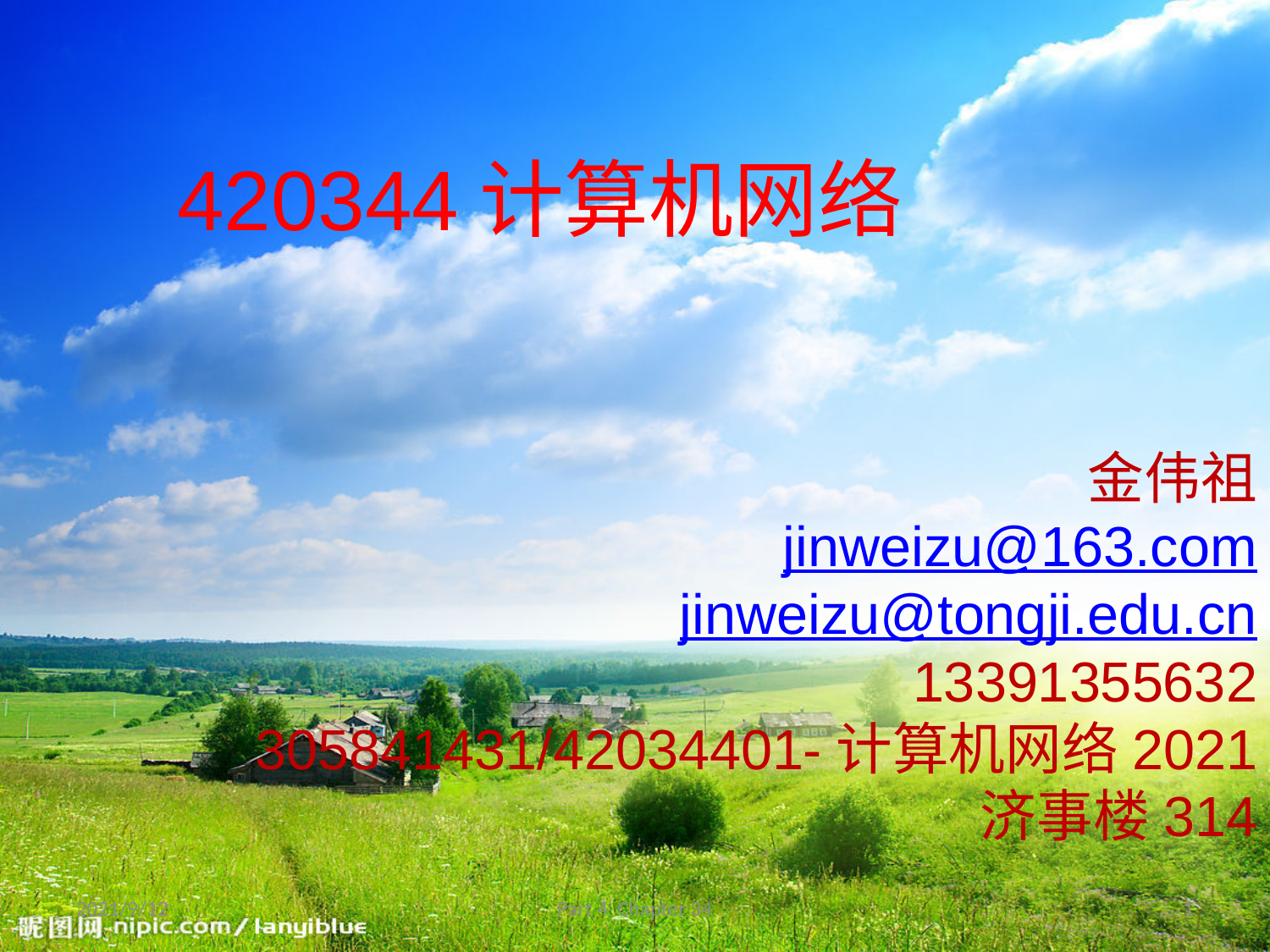

420344计算机网络
金伟祖
jinweizu@163.com
jinweizu@tongji.edu.cn
13391355632
305841431/42034401-计算机网络2021
济事楼314
2021/9/12
Part 4  Chapter 34
1